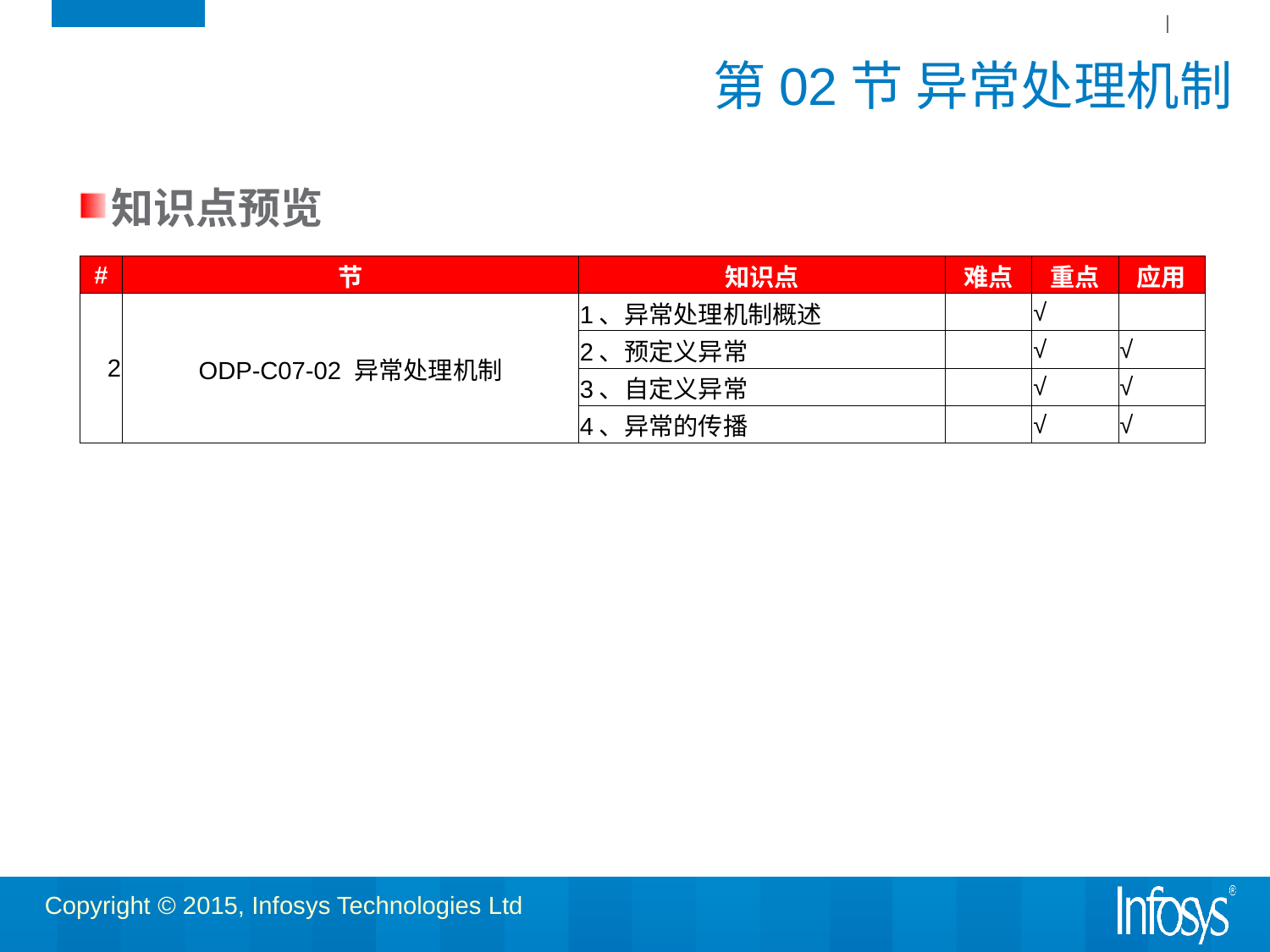

# 第02节 异常处理机制
知识点预览
| # | 节 | 知识点 | 难点 | 重点 | 应用 |
| --- | --- | --- | --- | --- | --- |
| 2 | ODP-C07-02 异常处理机制 | 1、异常处理机制概述 |  | √ |  |
|  |  | 2、预定义异常 |  | √ | √ |
|  |  | 3、自定义异常 |  | √ | √ |
|  |  | 4、异常的传播 |  | √ | √ |